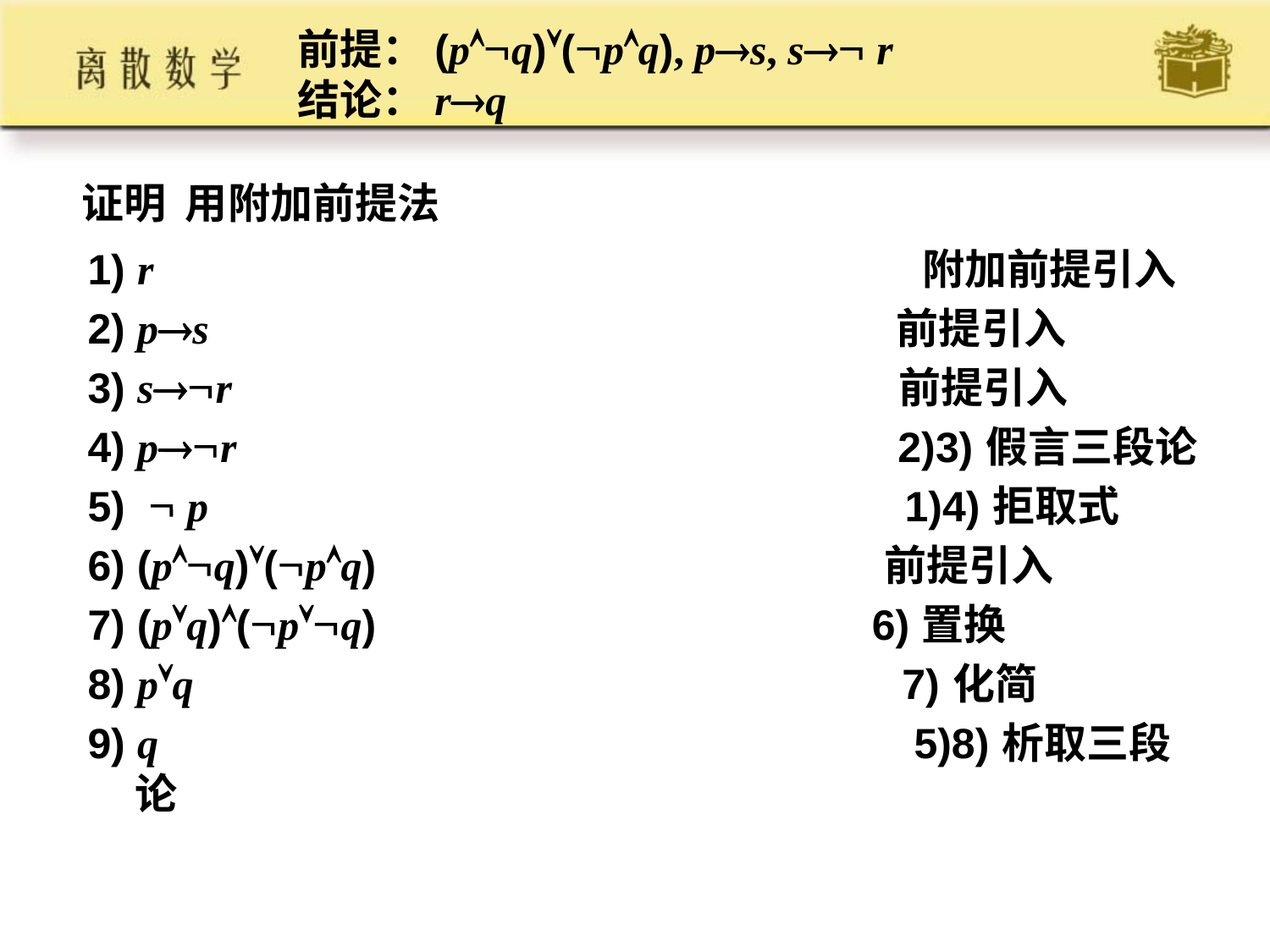

前提：(p∧¬q)∨(¬p∧q), p→s, s→¬ r
结论：r→q
证明  用附加前提法
1) r                                                                附加前提引入
2) p→s                                                                前提引入
3) s→¬r                                                              前提引入
4) p→¬r                                                        2)3)假言三段论
5)  ¬ p                                                           1)4)拒取式
6) (p∧¬q)∨(¬p∧q)                                          前提引入
7) (p∨q)∧(¬p∨¬q)                                          6)置换
8) p∨q                                                            7)化简
9) q                                                                5)8)析取三段论